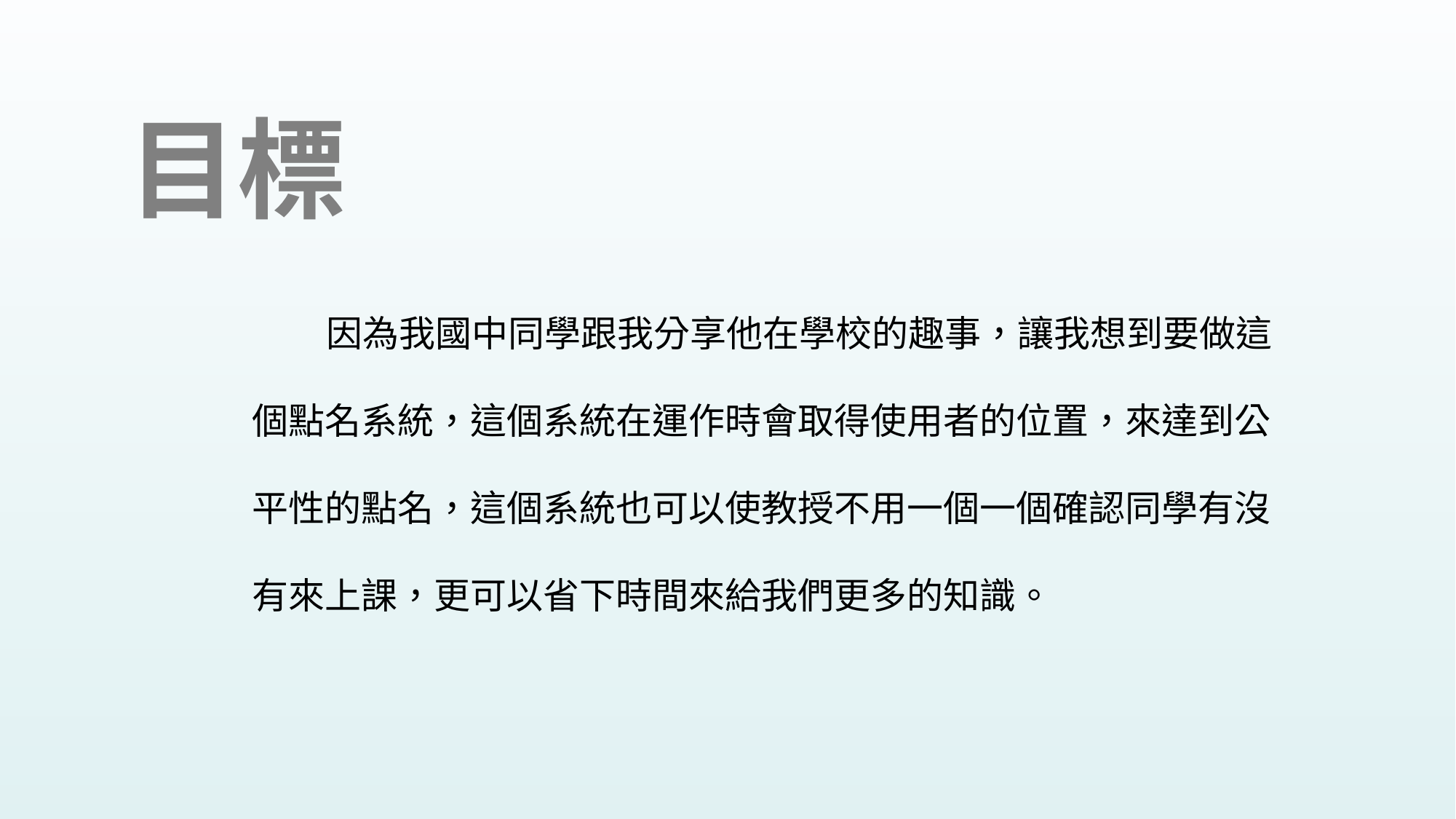

目標
        因為我國中同學跟我分享他在學校的趣事，讓我想到要做這個點名系統，這個系統在運作時會取得使用者的位置，來達到公平性的點名，這個系統也可以使教授不用一個一個確認同學有沒有來上課，更可以省下時間來給我們更多的知識。